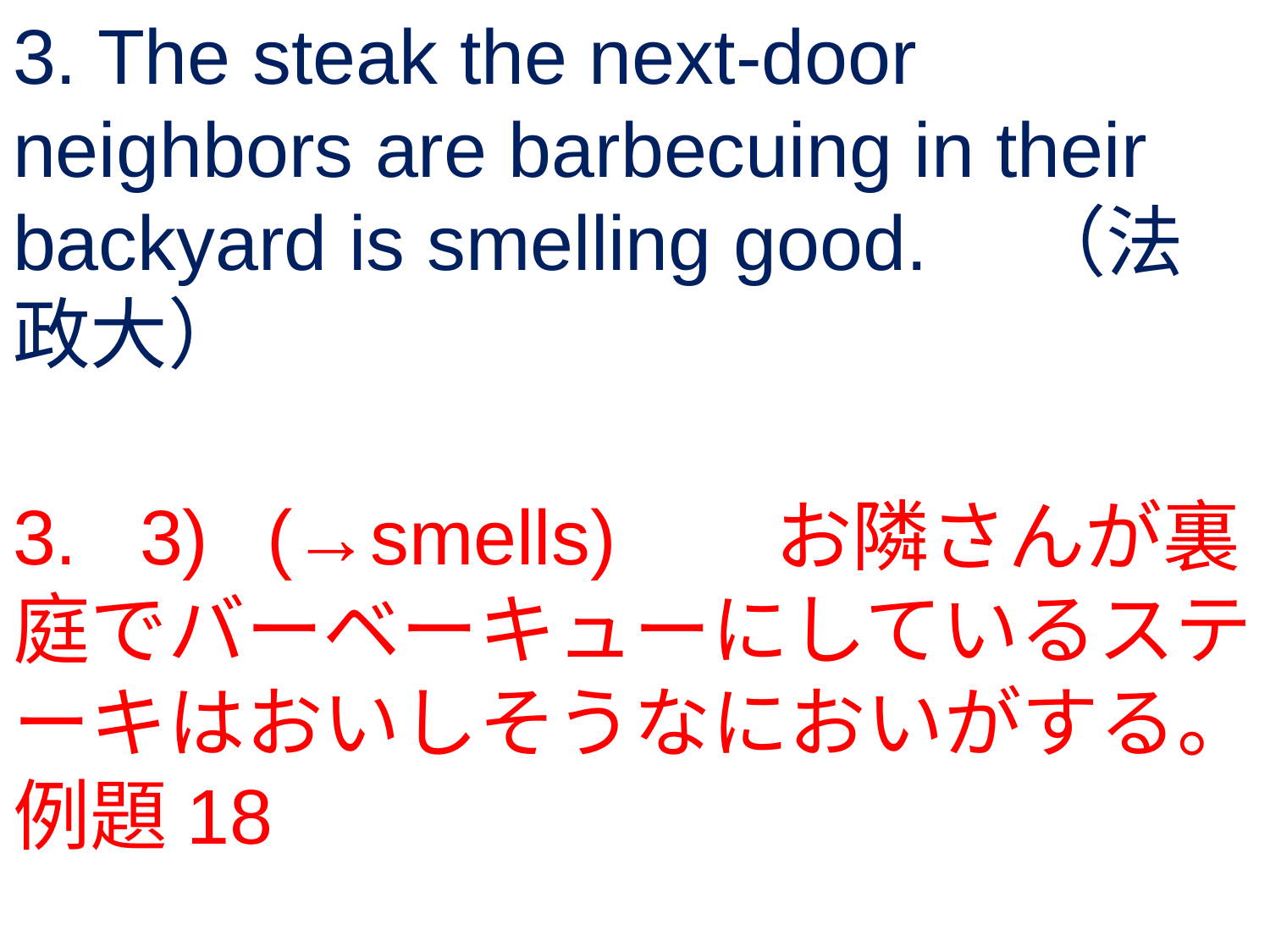

# 3. The steak the next-door neighbors are barbecuing in their backyard is smelling good.	（法政大）
3.	3) 	(→smells)		お隣さんが裏庭でバーベーキューにしているステーキはおいしそうなにおいがする。例題18